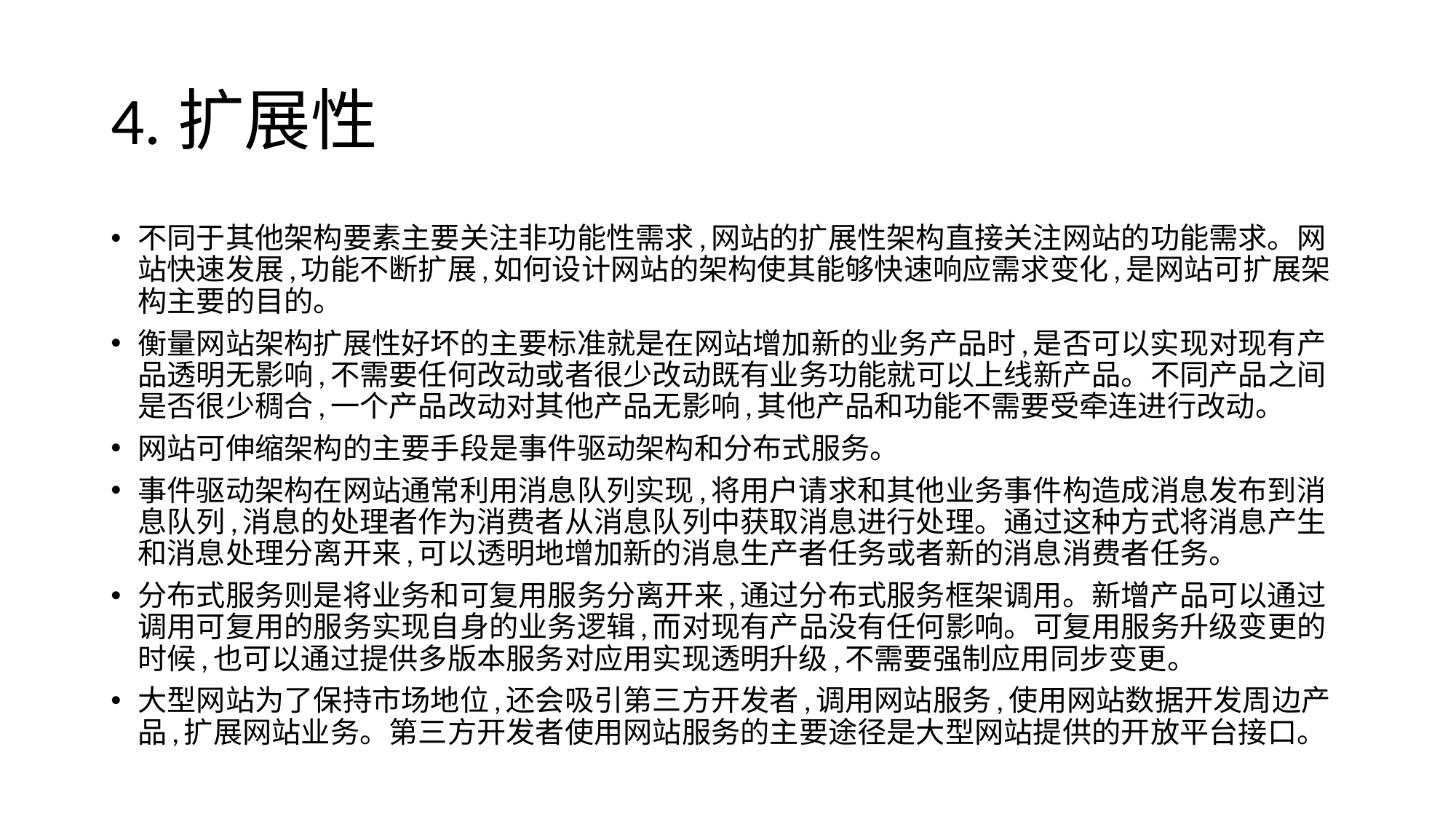

# 4.扩展性
不同于其他架构要素主要关注非功能性需求,网站的扩展性架构直接关注网站的功能需求。网站快速发展,功能不断扩展,如何设计网站的架构使其能够快速响应需求变化,是网站可扩展架构主要的目的。
衡量网站架构扩展性好坏的主要标准就是在网站增加新的业务产品时,是否可以实现对现有产品透明无影响,不需要任何改动或者很少改动既有业务功能就可以上线新产品。不同产品之间是否很少稠合,一个产品改动对其他产品无影响,其他产品和功能不需要受牵连进行改动。
网站可伸缩架构的主要手段是事件驱动架构和分布式服务。
事件驱动架构在网站通常利用消息队列实现,将用户请求和其他业务事件构造成消息发布到消息队列,消息的处理者作为消费者从消息队列中获取消息进行处理。通过这种方式将消息产生和消息处理分离开来,可以透明地增加新的消息生产者任务或者新的消息消费者任务。
分布式服务则是将业务和可复用服务分离开来,通过分布式服务框架调用。新增产品可以通过调用可复用的服务实现自身的业务逻辑,而对现有产品没有任何影响。可复用服务升级变更的时候,也可以通过提供多版本服务对应用实现透明升级,不需要强制应用同步变更。
大型网站为了保持市场地位,还会吸引第三方开发者,调用网站服务,使用网站数据开发周边产品,扩展网站业务。第三方开发者使用网站服务的主要途径是大型网站提供的开放平台接口。